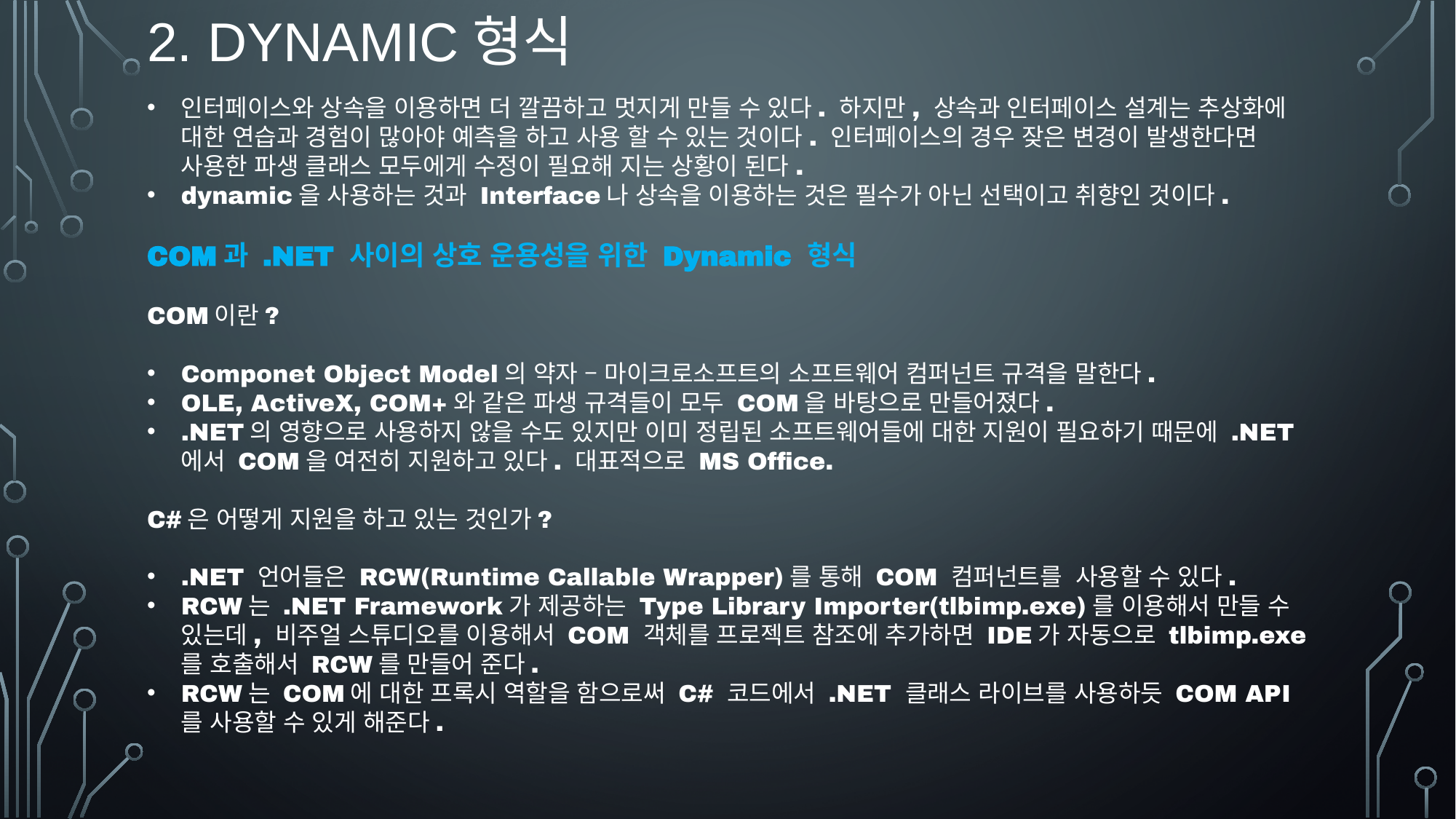

# 2. dynamic형식
인터페이스와 상속을 이용하면 더 깔끔하고 멋지게 만들 수 있다. 하지만, 상속과 인터페이스 설계는 추상화에 대한 연습과 경험이 많아야 예측을 하고 사용 할 수 있는 것이다. 인터페이스의 경우 잦은 변경이 발생한다면 사용한 파생 클래스 모두에게 수정이 필요해 지는 상황이 된다.
dynamic을 사용하는 것과 Interface나 상속을 이용하는 것은 필수가 아닌 선택이고 취향인 것이다.

COM과 .NET 사이의 상호 운용성을 위한 Dynamic 형식

COM이란?

Componet Object Model의 약자 – 마이크로소프트의 소프트웨어 컴퍼넌트 규격을 말한다.
OLE, ActiveX, COM+와 같은 파생 규격들이 모두 COM을 바탕으로 만들어졌다.
.NET의 영향으로 사용하지 않을 수도 있지만 이미 정립된 소프트웨어들에 대한 지원이 필요하기 때문에 .NET에서 COM을 여전히 지원하고 있다. 대표적으로 MS Office.

C#은 어떻게 지원을 하고 있는 것인가?

.NET 언어들은 RCW(Runtime Callable Wrapper)를 통해 COM 컴퍼넌트를  사용할 수 있다.
RCW는 .NET Framework가 제공하는 Type Library Importer(tlbimp.exe)를 이용해서 만들 수 있는데, 비주얼 스튜디오를 이용해서 COM 객체를 프로젝트 참조에 추가하면 IDE가 자동으로 tlbimp.exe를 호출해서 RCW를 만들어 준다.
RCW는 COM에 대한 프록시 역할을 함으로써 C# 코드에서 .NET 클래스 라이브를 사용하듯 COM API를 사용할 수 있게 해준다.